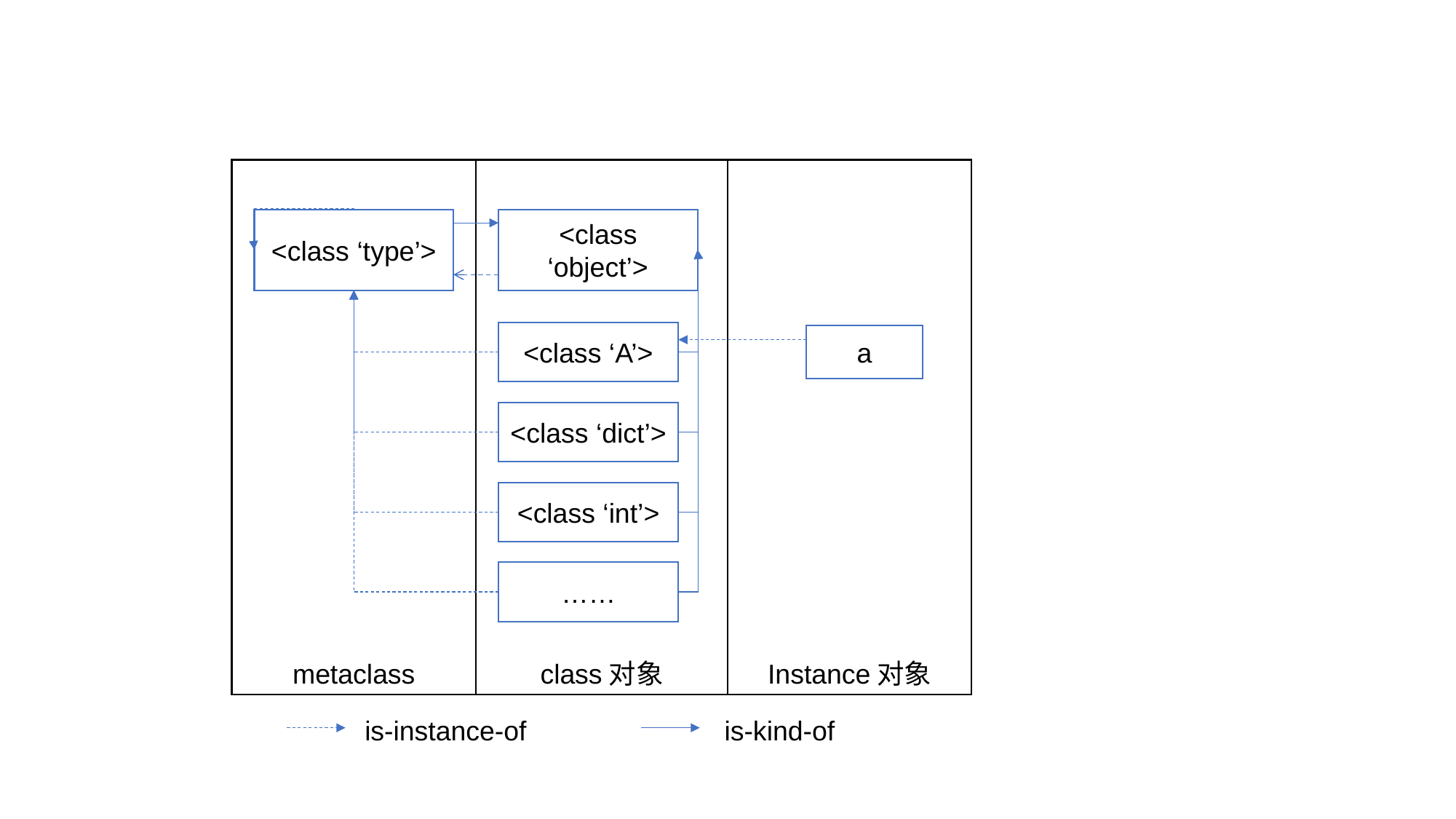

metaclass

class对象

Instance对象
<class ‘type’>
<class ‘object’>
<class ‘A’>
a
<class ‘dict’>
<class ‘int’>
……
                is-instance-of                          is-kind-of